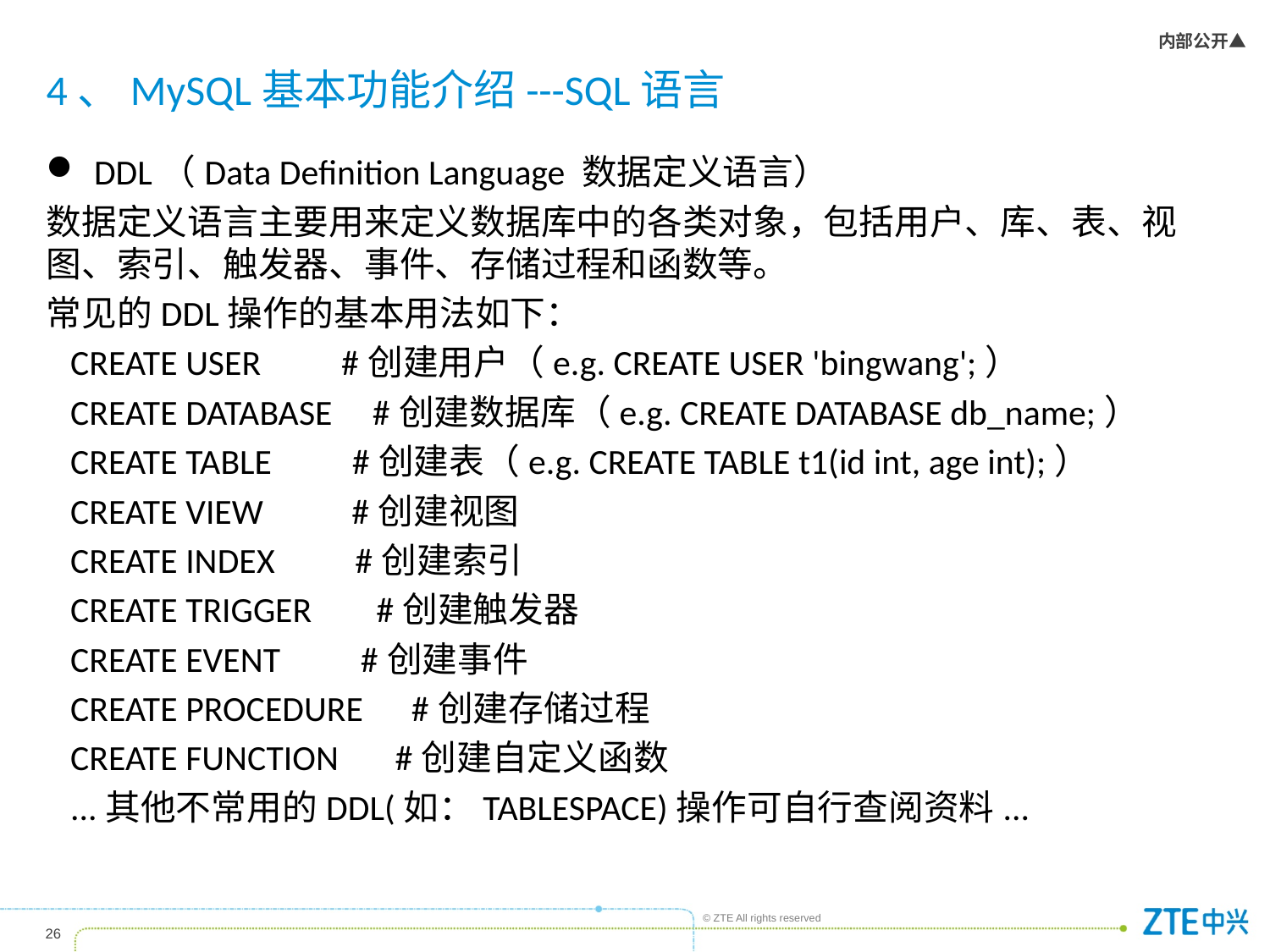

# 4、MySQL基本功能介绍---SQL语言
DDL（Data Definition Language 数据定义语言）
数据定义语言主要用来定义数据库中的各类对象，包括用户、库、表、视图、索引、触发器、事件、存储过程和函数等。
常见的DDL操作的基本用法如下：
   CREATE USER          #创建用户（e.g. CREATE USER 'bingwang';）
   CREATE DATABASE     #创建数据库（e.g. CREATE DATABASE db_name;）
   CREATE TABLE          #创建表（e.g. CREATE TABLE t1(id int, age int);）
   CREATE VIEW           #创建视图
   CREATE INDEX          #创建索引
   CREATE TRIGGER        #创建触发器
   CREATE EVENT          #创建事件
   CREATE PROCEDURE      #创建存储过程
   CREATE FUNCTION       #创建自定义函数
   ...其他不常用的DDL(如：TABLESPACE)操作可自行查阅资料...